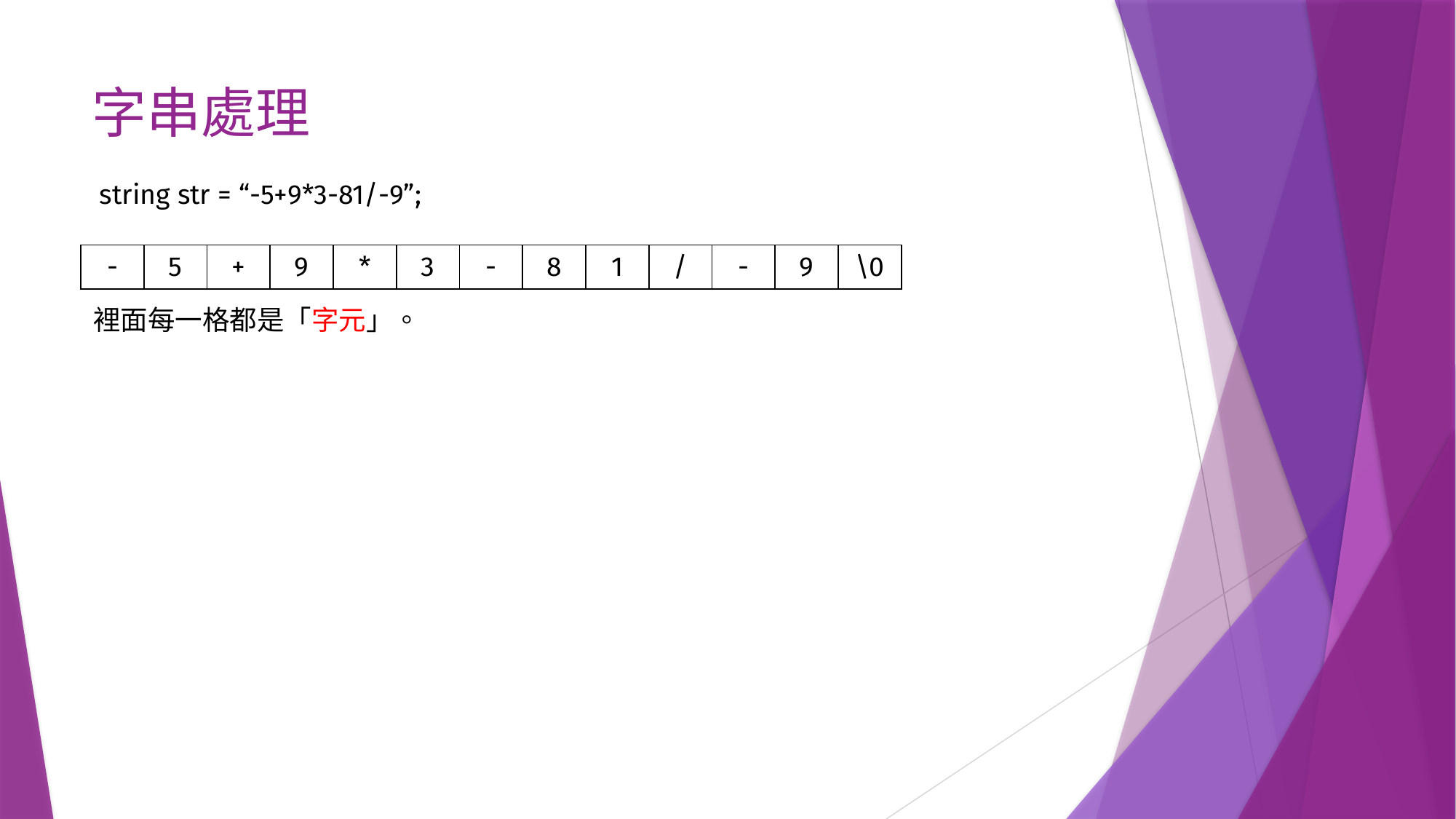

# 字串處理
string str = “-5+9*3-81/-9”;
| - | 5 | + | 9 | \* | 3 | - | 8 | 1 | / | - | 9 | \0 |
| --- | --- | --- | --- | --- | --- | --- | --- | --- | --- | --- | --- | --- |
裡面每一格都是「字元」。